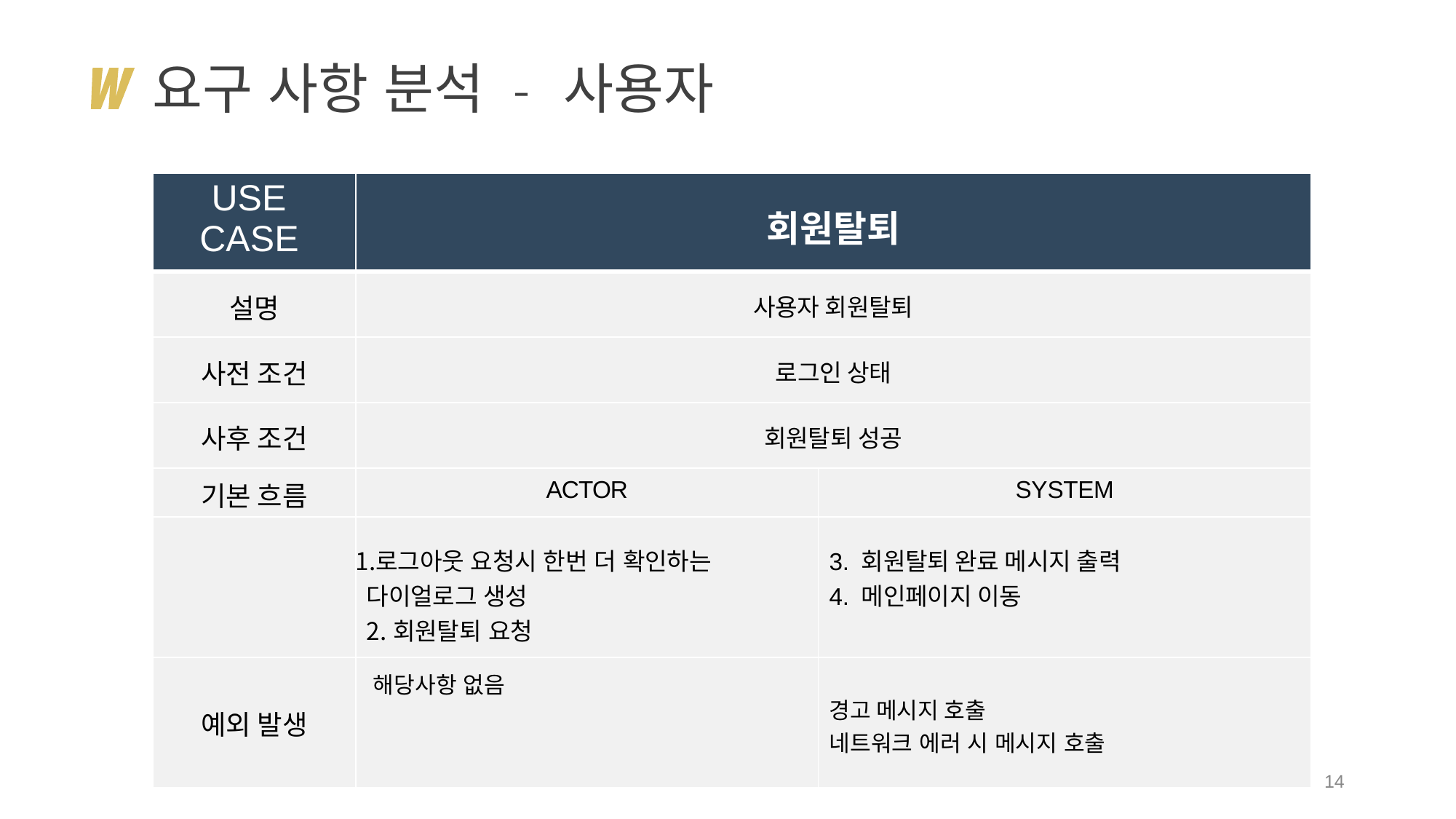

# 요구 사항 분석 - 사용자

| USE CASE | 회원탈퇴 |  |
| --- | --- | --- |
| 설명 | 사용자 회원탈퇴 |  |
| 사전 조건 | 로그인 상태 |  |
| 사후 조건 | 회원탈퇴 성공 |  |
| 기본 흐름 | ACTOR | SYSTEM |
|  | 로그아웃 요청시 한번 더 확인하는 다이얼로그 생성 회원탈퇴 요청 | 3. 회원탈퇴 완료 메시지 출력 4. 메인페이지 이동 |
| 예외 발생 | 해당사항 없음 | 경고 메시지 호출 네트워크 에러 시 메시지 호출 |
14